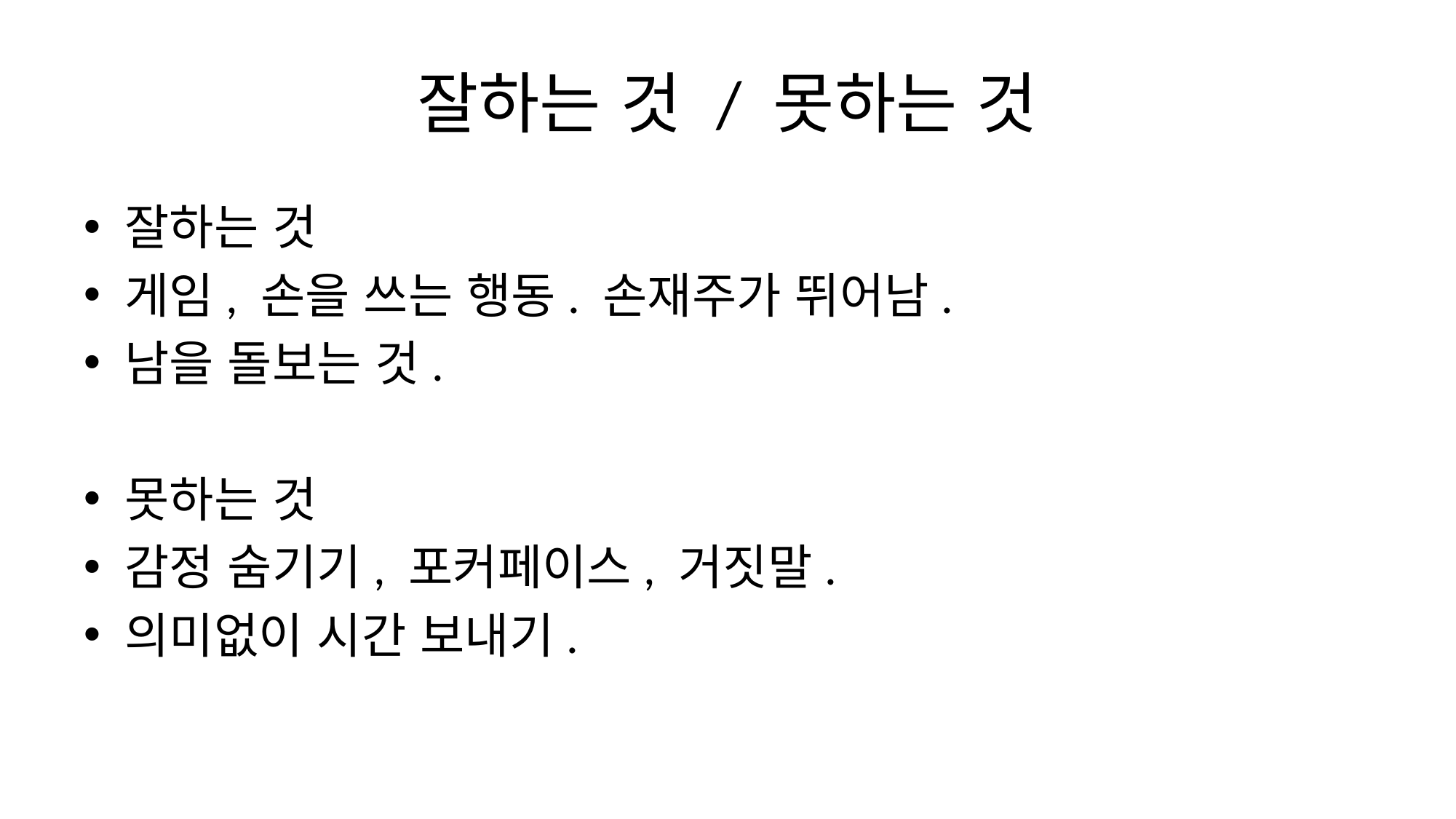

# 잘하는 것 / 못하는 것
잘하는 것
게임, 손을 쓰는 행동. 손재주가 뛰어남.
남을 돌보는 것.

못하는 것
감정 숨기기, 포커페이스, 거짓말.
의미없이 시간 보내기.